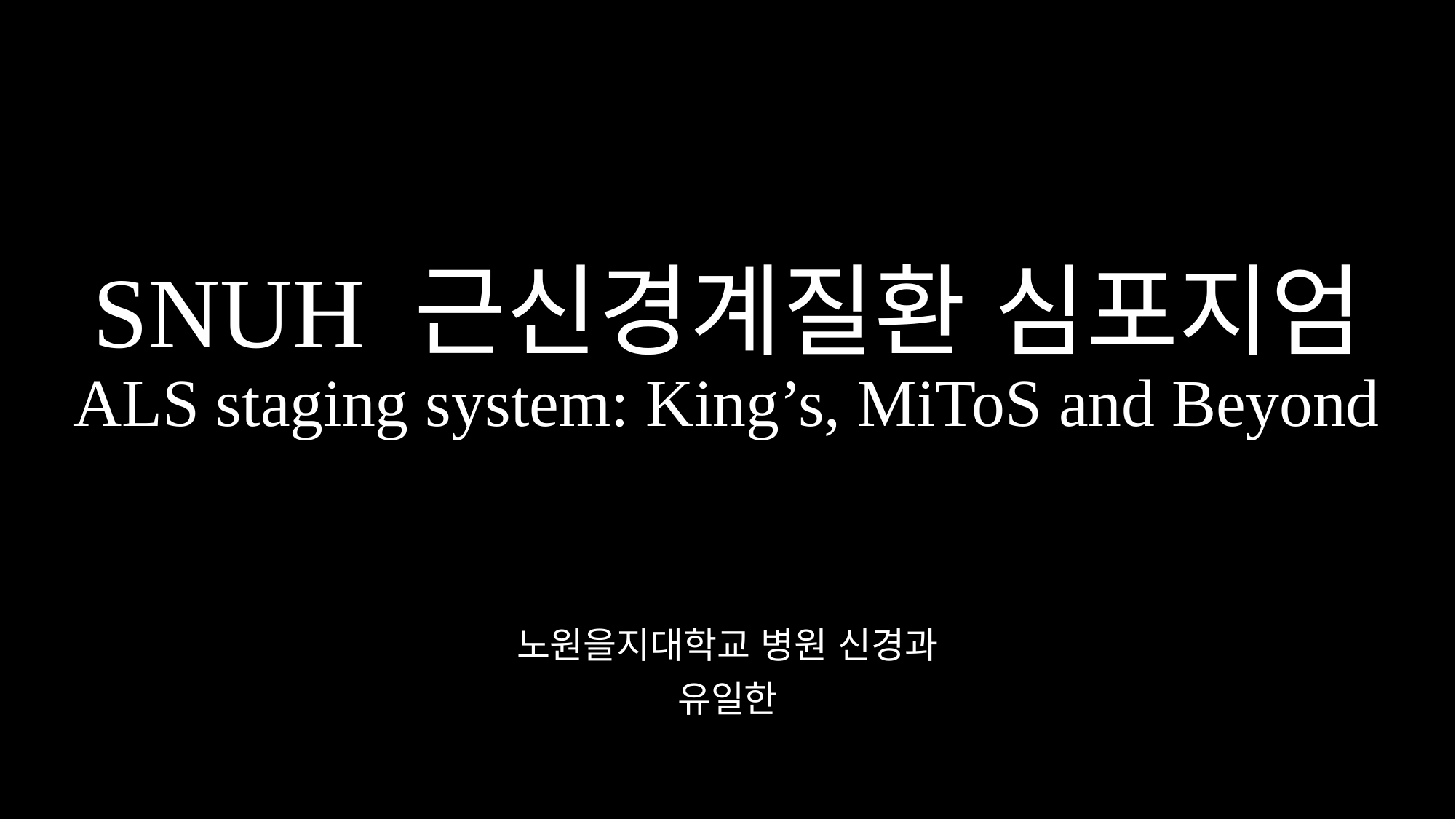

# SNUH 근신경계질환 심포지엄 ALS staging system: King’s, MiToS and Beyond
노원을지대학교 병원 신경과
유일한